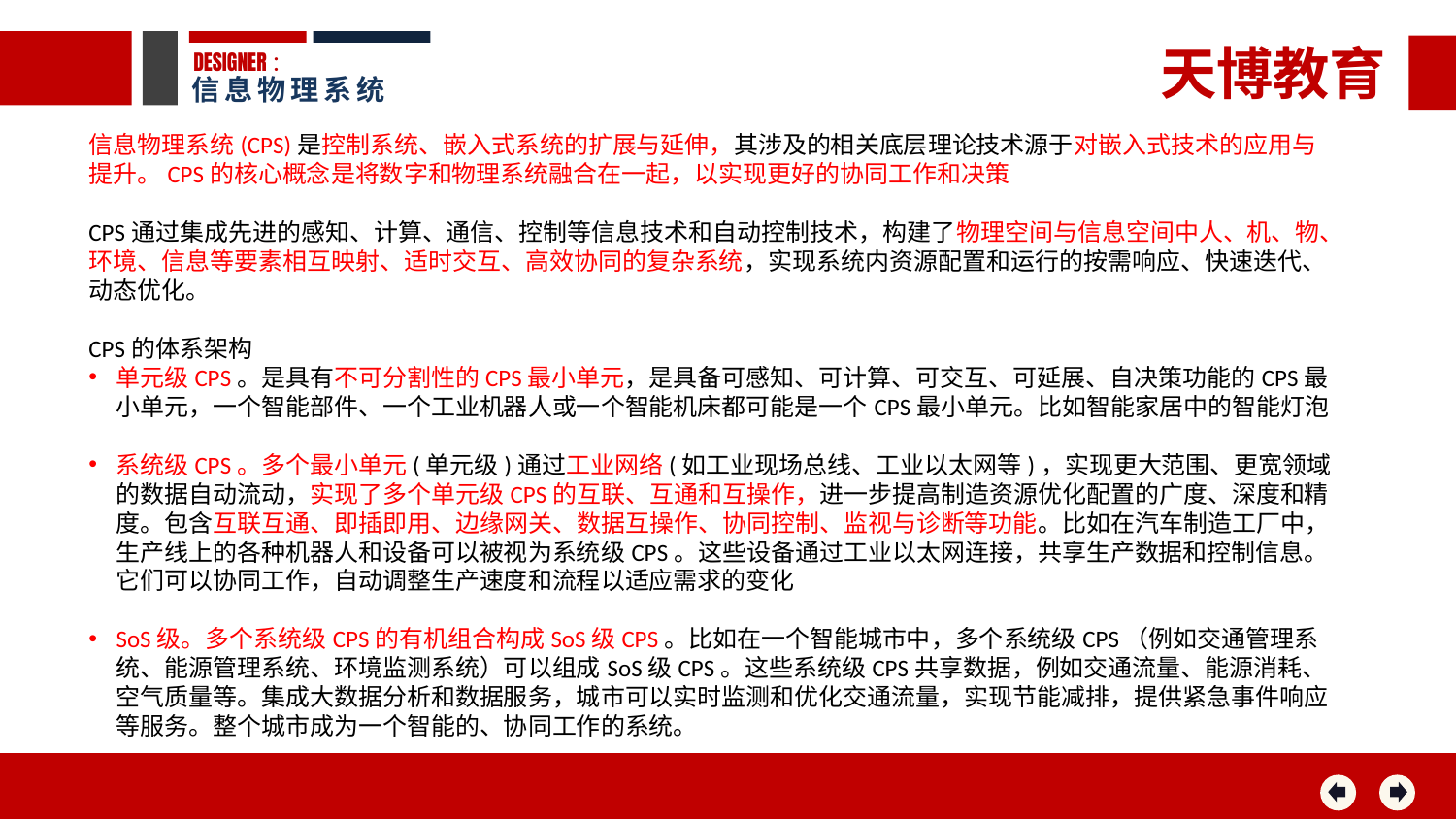

天博教育
DESIGNER：
信息物理系统
信息物理系统(CPS)是控制系统、嵌入式系统的扩展与延伸，其涉及的相关底层理论技术源于对嵌入式技术的应用与提升。CPS的核心概念是将数字和物理系统融合在一起，以实现更好的协同工作和决策

CPS通过集成先进的感知、计算、通信、控制等信息技术和自动控制技术，构建了物理空间与信息空间中人、机、物、环境、信息等要素相互映射、适时交互、高效协同的复杂系统，实现系统内资源配置和运行的按需响应、快速迭代、动态优化。

CPS的体系架构
单元级CPS。是具有不可分割性的CPS最小单元，是具备可感知、可计算、可交互、可延展、自决策功能的CPS最小单元，一个智能部件、一个工业机器人或一个智能机床都可能是一个CPS最小单元。比如智能家居中的智能灯泡

系统级CPS。多个最小单元(单元级)通过工业网络(如工业现场总线、工业以太网等)，实现更大范围、更宽领域的数据自动流动，实现了多个单元级CPS的互联、互通和互操作，进一步提高制造资源优化配置的广度、深度和精度。包含互联互通、即插即用、边缘网关、数据互操作、协同控制、监视与诊断等功能。比如在汽车制造工厂中，生产线上的各种机器人和设备可以被视为系统级CPS。这些设备通过工业以太网连接，共享生产数据和控制信息。它们可以协同工作，自动调整生产速度和流程以适应需求的变化

SoS级。多个系统级CPS的有机组合构成SoS级CPS。比如在一个智能城市中，多个系统级CPS（例如交通管理系统、能源管理系统、环境监测系统）可以组成SoS级CPS。这些系统级CPS共享数据，例如交通流量、能源消耗、空气质量等。集成大数据分析和数据服务，城市可以实时监测和优化交通流量，实现节能减排，提供紧急事件响应等服务。整个城市成为一个智能的、协同工作的系统。